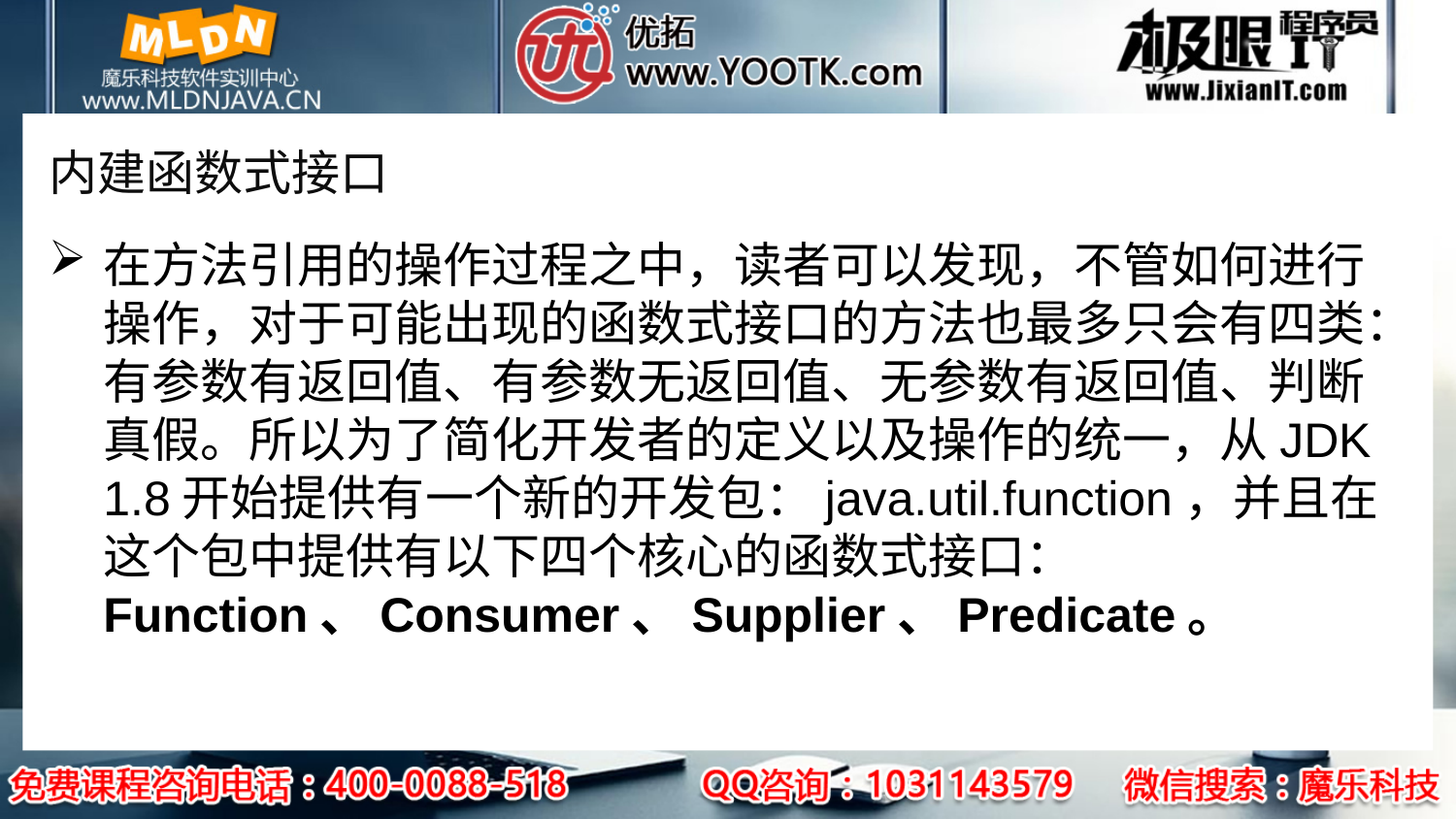

# 内建函数式接口
在方法引用的操作过程之中，读者可以发现，不管如何进行操作，对于可能出现的函数式接口的方法也最多只会有四类：有参数有返回值、有参数无返回值、无参数有返回值、判断真假。所以为了简化开发者的定义以及操作的统一，从JDK 1.8开始提供有一个新的开发包：java.util.function，并且在这个包中提供有以下四个核心的函数式接口：Function、Consumer、Supplier、Predicate。